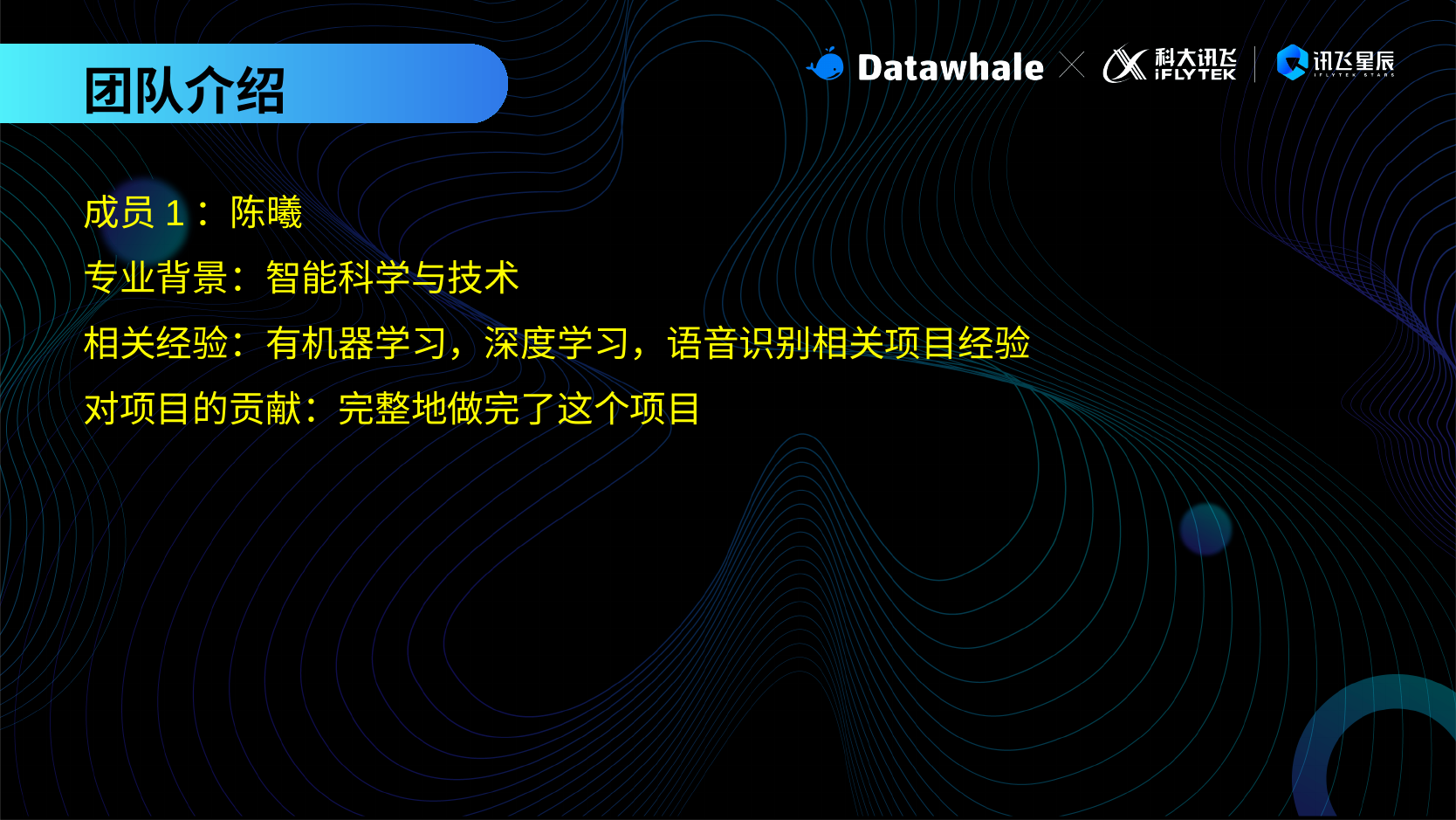

团队介绍
成员1：陈曦
专业背景：智能科学与技术
相关经验：有机器学习，深度学习，语音识别相关项目经验
对项目的贡献：完整地做完了这个项目